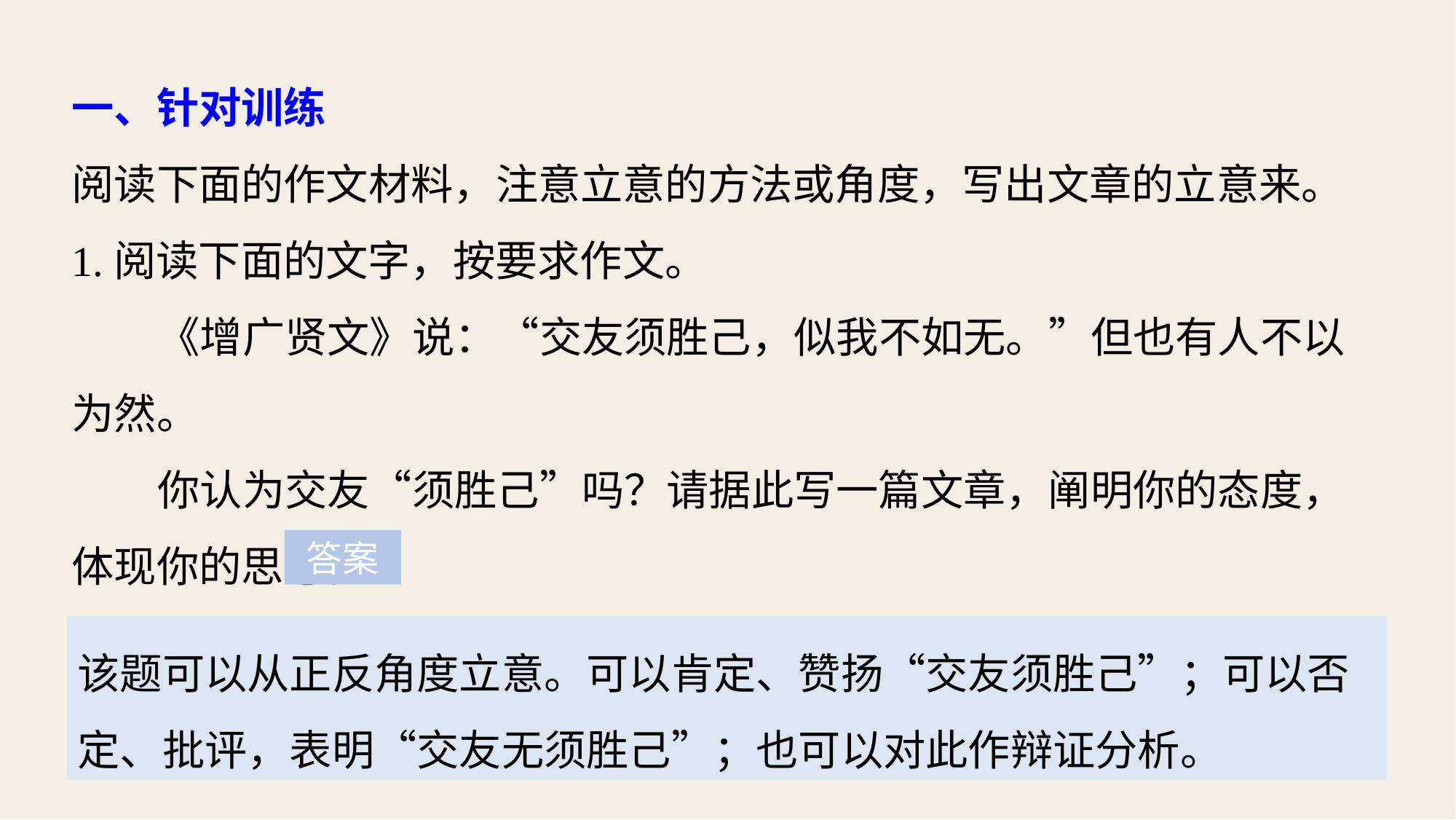

一、针对训练
阅读下面的作文材料，注意立意的方法或角度，写出文章的立意来。
1.阅读下面的文字，按要求作文。
《增广贤文》说：“交友须胜己，似我不如无。”但也有人不以为然。
你认为交友“须胜己”吗？请据此写一篇文章，阐明你的态度，体现你的思考。
立意：______________________________________________________
答案
该题可以从正反角度立意。可以肯定、赞扬“交友须胜己”；可以否定、批评，表明“交友无须胜己”；也可以对此作辩证分析。